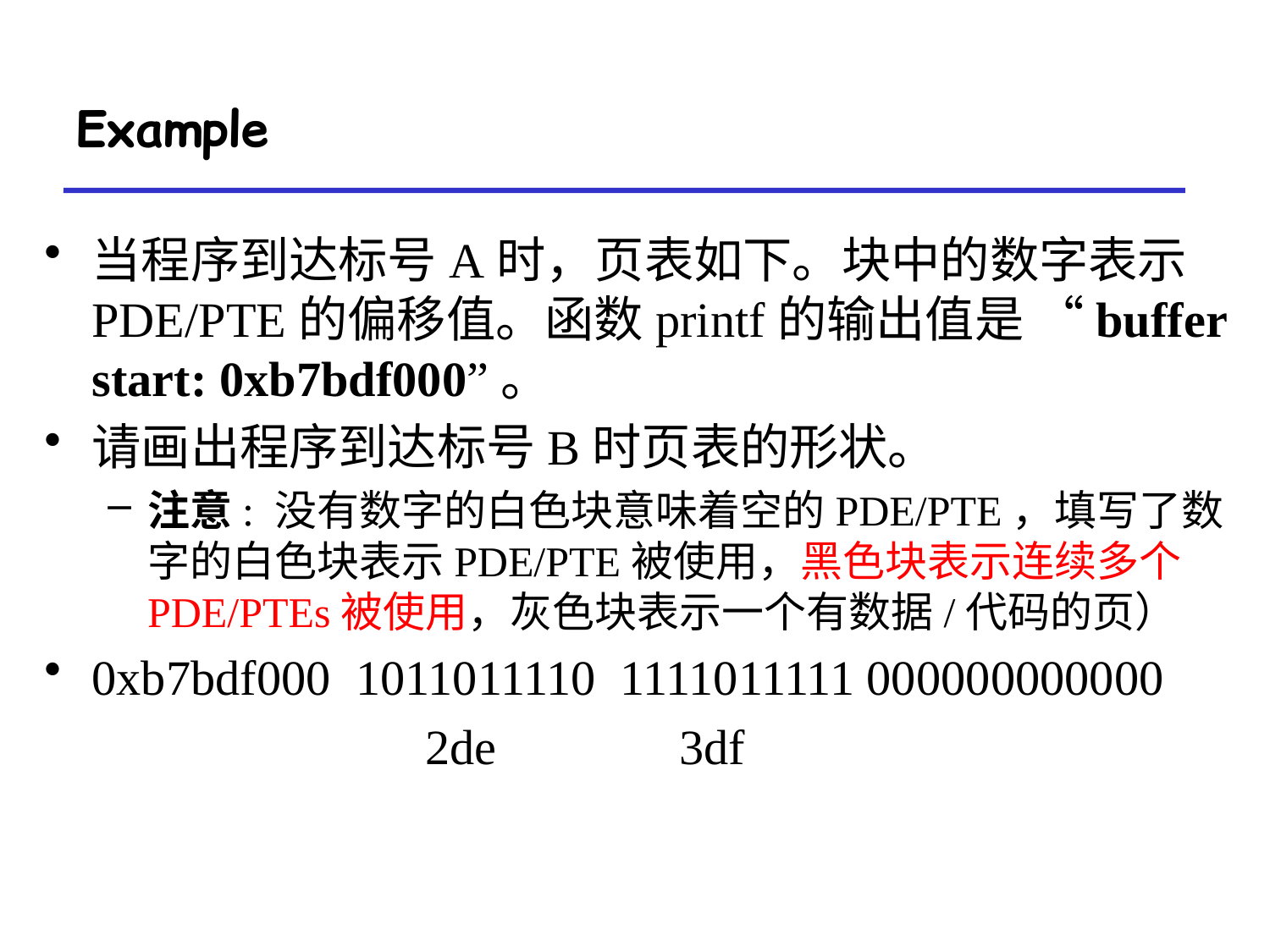

# Example
当程序到达标号A时，页表如下。块中的数字表示PDE/PTE的偏移值。函数printf的输出值是 “buffer start: 0xb7bdf000”。
请画出程序到达标号B时页表的形状。
注意: 没有数字的白色块意味着空的PDE/PTE，填写了数字的白色块表示PDE/PTE被使用，黑色块表示连续多个PDE/PTEs被使用，灰色块表示一个有数据/代码的页）
0xb7bdf000  1011011110  1111011111 000000000000
		     	2de		3df
46